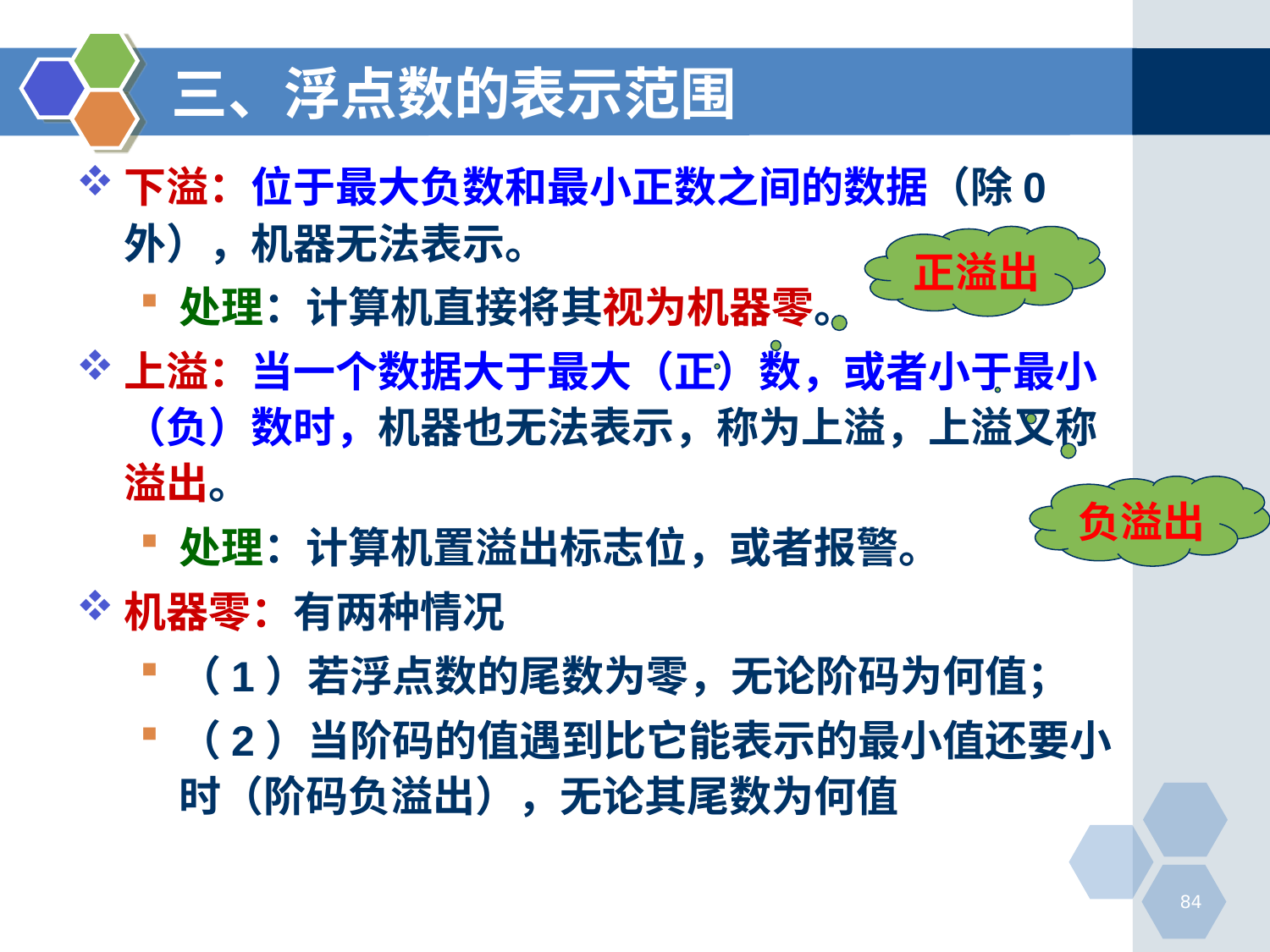

# 三、浮点数的表示范围
下溢：位于最大负数和最小正数之间的数据（除0外），机器无法表示。
处理：计算机直接将其视为机器零。
上溢：当一个数据大于最大（正）数，或者小于最小（负）数时，机器也无法表示，称为上溢，上溢又称溢出。
处理：计算机置溢出标志位，或者报警。
机器零：有两种情况
（1）若浮点数的尾数为零，无论阶码为何值；
（2）当阶码的值遇到比它能表示的最小值还要小时（阶码负溢出），无论其尾数为何值
正溢出
负溢出
84